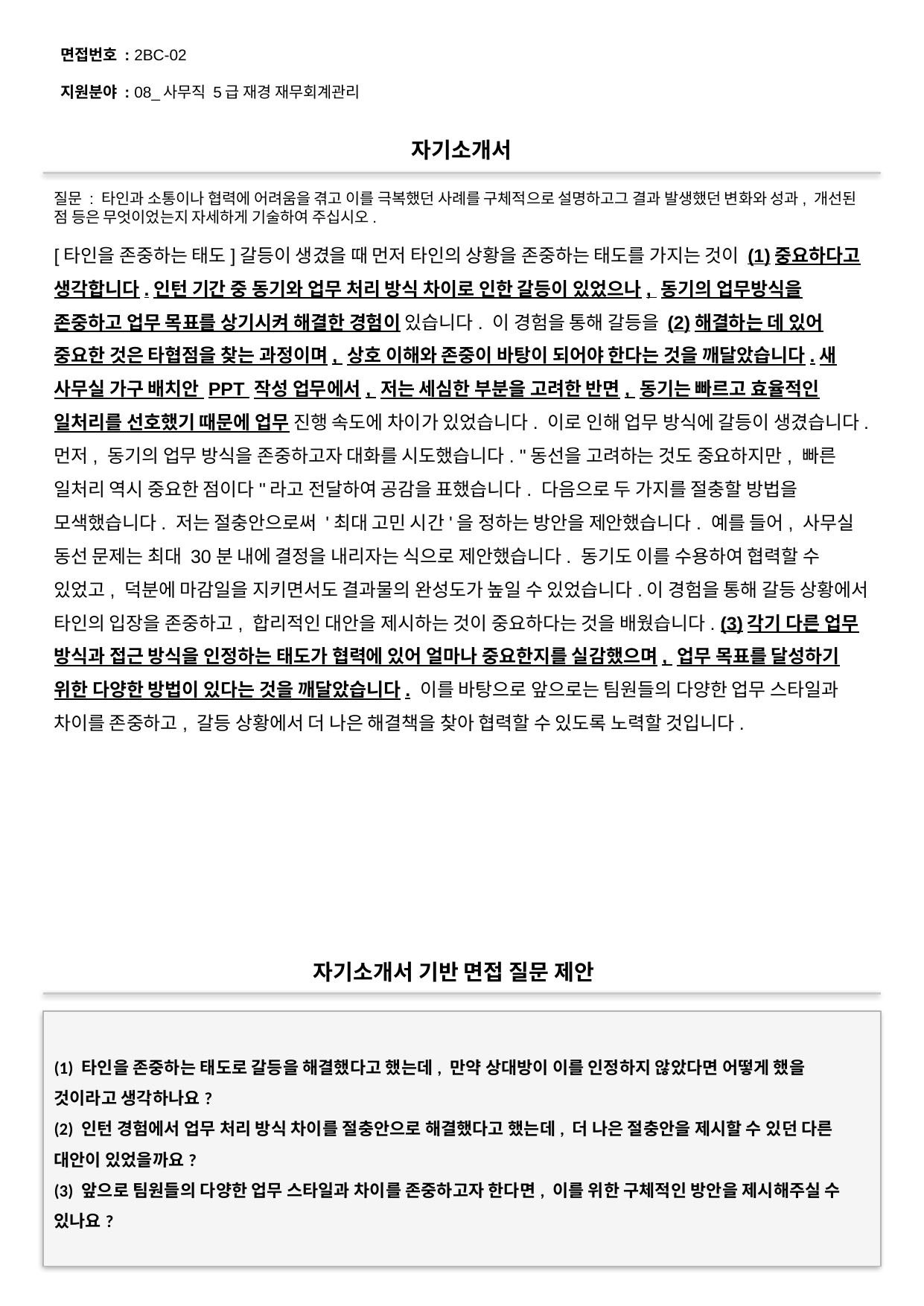

면접번호 : 2BC-02

지원분야 : 08_사무직 5급 재경 재무회계관리
#

자기소개서

질문 : 타인과 소통이나 협력에 어려움을 겪고 이를 극복했던 사례를 구체적으로 설명하고그 결과 발생했던 변화와 성과, 개선된 점 등은 무엇이었는지 자세하게 기술하여 주십시오.

[타인을 존중하는 태도]갈등이 생겼을 때 먼저 타인의 상황을 존중하는 태도를 가지는 것이 (1)중요하다고 생각합니다.인턴 기간 중 동기와 업무 처리 방식 차이로 인한 갈등이 있었으나, 동기의 업무방식을 존중하고 업무 목표를 상기시켜 해결한 경험이 있습니다. 이 경험을 통해 갈등을 (2)해결하는 데 있어 중요한 것은 타협점을 찾는 과정이며, 상호 이해와 존중이 바탕이 되어야 한다는 것을 깨달았습니다.새 사무실 가구 배치안 PPT 작성 업무에서, 저는 세심한 부분을 고려한 반면, 동기는 빠르고 효율적인 일처리를 선호했기 때문에 업무 진행 속도에 차이가 있었습니다. 이로 인해 업무 방식에 갈등이 생겼습니다.먼저, 동기의 업무 방식을 존중하고자 대화를 시도했습니다. "동선을 고려하는 것도 중요하지만, 빠른 일처리 역시 중요한 점이다"라고 전달하여 공감을 표했습니다. 다음으로 두 가지를 절충할 방법을 모색했습니다. 저는 절충안으로써 '최대 고민 시간'을 정하는 방안을 제안했습니다. 예를 들어, 사무실 동선 문제는 최대 30분 내에 결정을 내리자는 식으로 제안했습니다. 동기도 이를 수용하여 협력할 수 있었고, 덕분에 마감일을 지키면서도 결과물의 완성도가 높일 수 있었습니다.이 경험을 통해 갈등 상황에서 타인의 입장을 존중하고, 합리적인 대안을 제시하는 것이 중요하다는 것을 배웠습니다. (3)각기 다른 업무 방식과 접근 방식을 인정하는 태도가 협력에 있어 얼마나 중요한지를 실감했으며, 업무 목표를 달성하기 위한 다양한 방법이 있다는 것을 깨달았습니다. 이를 바탕으로 앞으로는 팀원들의 다양한 업무 스타일과 차이를 존중하고, 갈등 상황에서 더 나은 해결책을 찾아 협력할 수 있도록 노력할 것입니다.

자기소개서 기반 면접 질문 제안

(1) 타인을 존중하는 태도로 갈등을 해결했다고 했는데, 만약 상대방이 이를 인정하지 않았다면 어떻게 했을 것이라고 생각하나요?
(2) 인턴 경험에서 업무 처리 방식 차이를 절충안으로 해결했다고 했는데, 더 나은 절충안을 제시할 수 있던 다른 대안이 있었을까요?
(3) 앞으로 팀원들의 다양한 업무 스타일과 차이를 존중하고자 한다면, 이를 위한 구체적인 방안을 제시해주실 수 있나요?